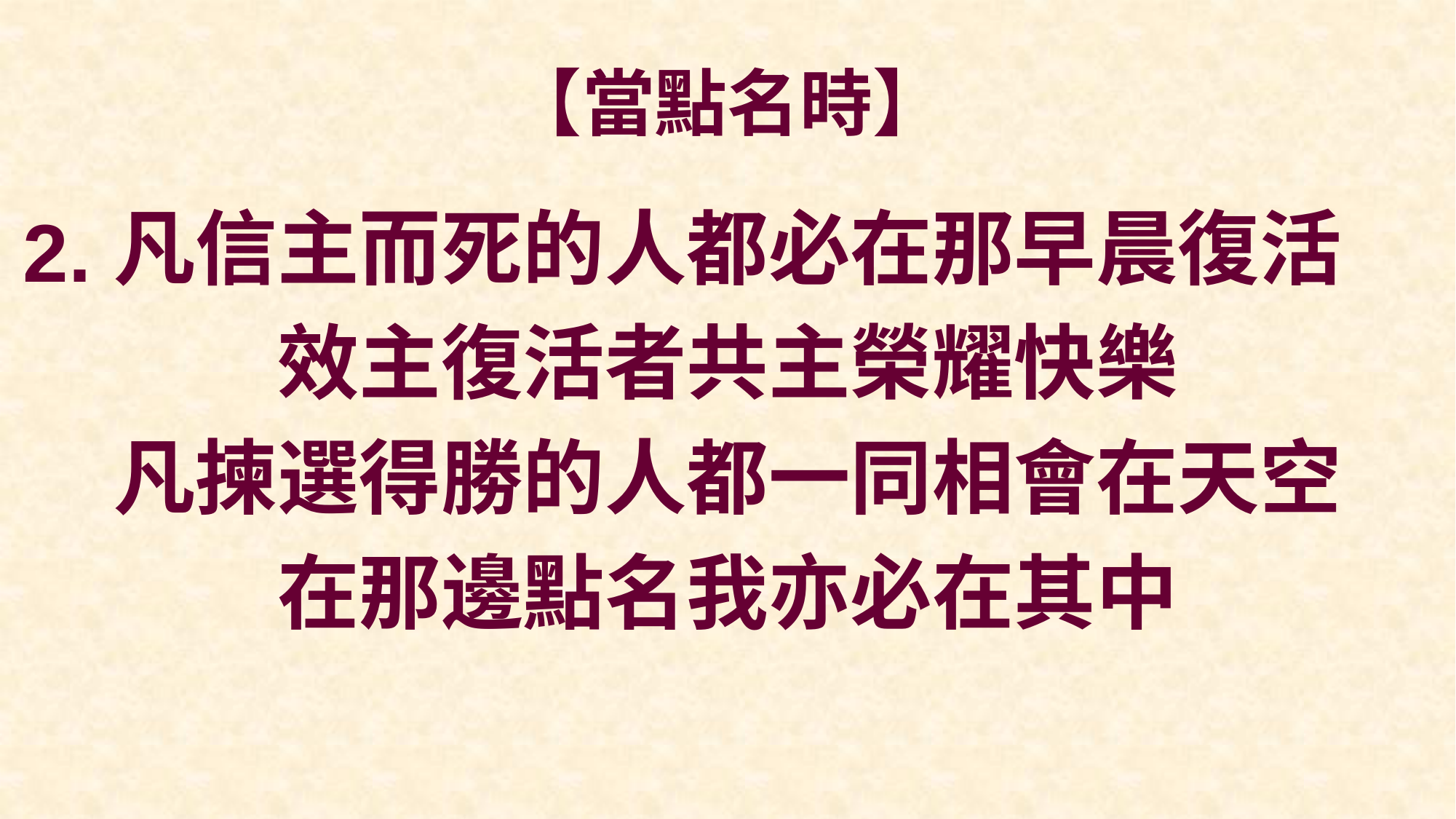

# 【當點名時】
凡信主而死的人都必在那早晨復活
效主復活者共主榮耀快樂
凡揀選得勝的人都一同相會在天空
在那邊點名我亦必在其中
2.